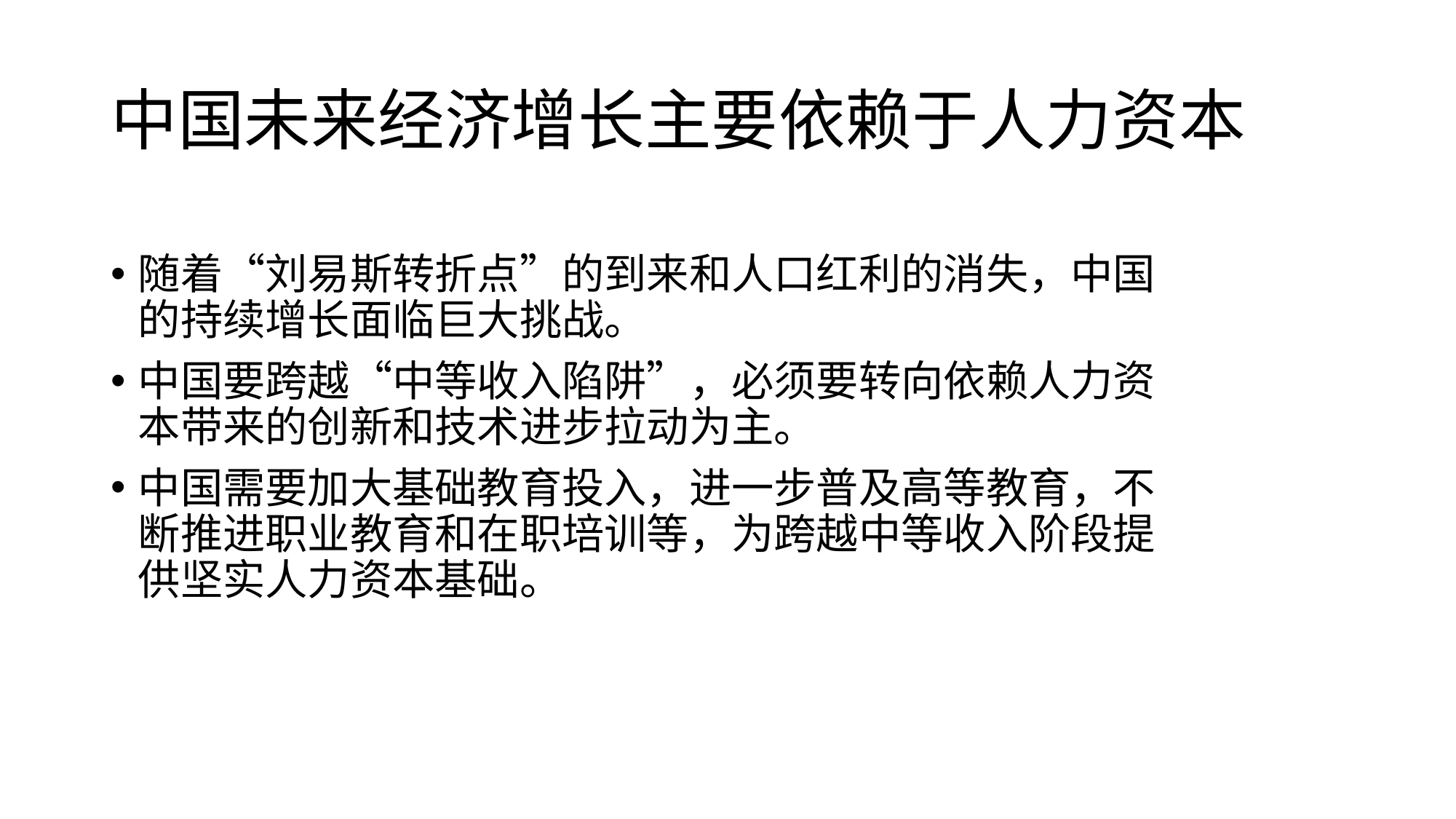

# 中国未来经济增长主要依赖于人力资本
随着“刘易斯转折点”的到来和人口红利的消失，中国的持续增长面临巨大挑战。
中国要跨越“中等收入陷阱”，必须要转向依赖人力资本带来的创新和技术进步拉动为主。
中国需要加大基础教育投入，进一步普及高等教育，不断推进职业教育和在职培训等，为跨越中等收入阶段提供坚实人力资本基础。